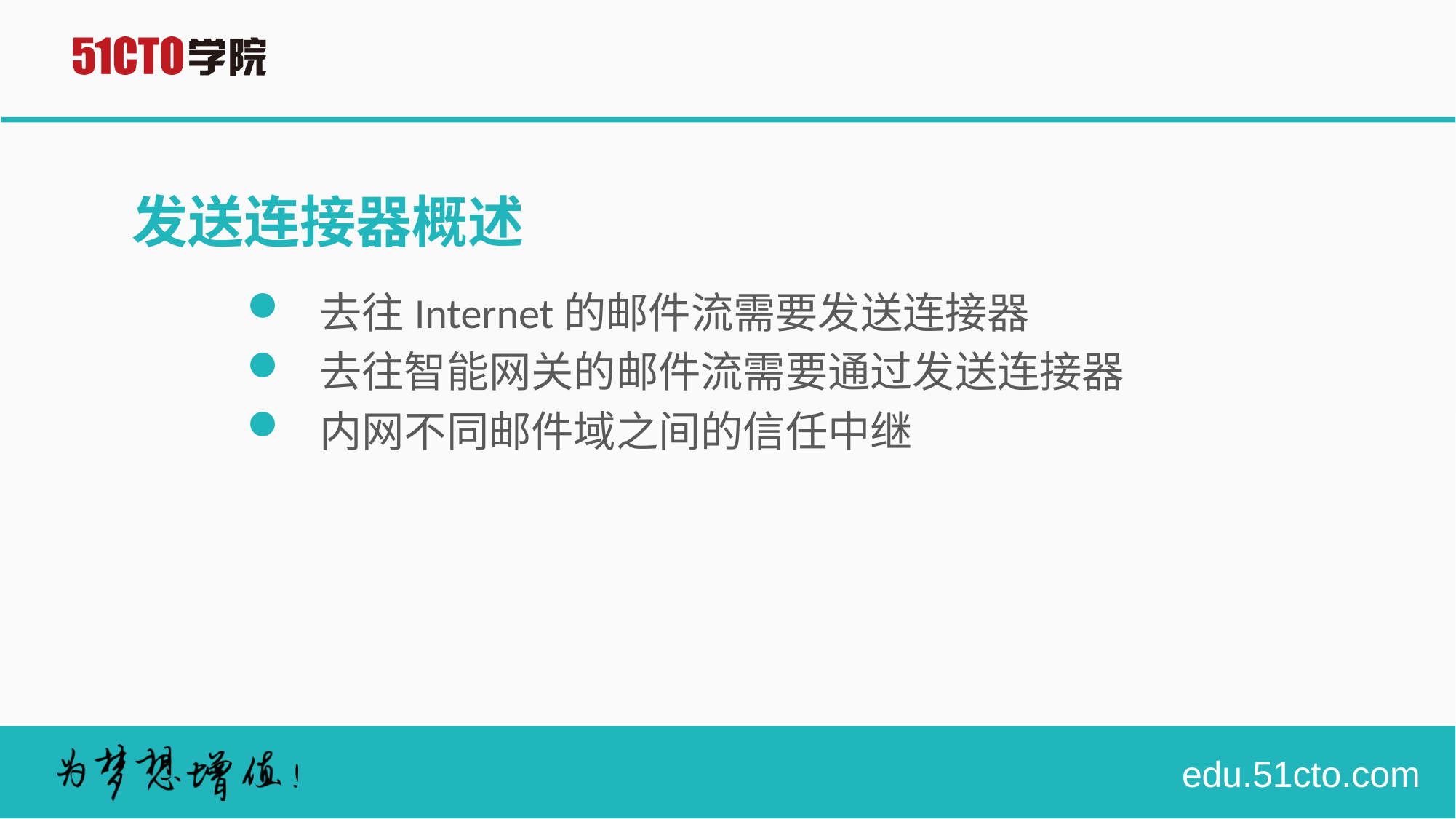

# 发送连接器概述
去往Internet的邮件流需要发送连接器
去往智能网关的邮件流需要通过发送连接器
内网不同邮件域之间的信任中继